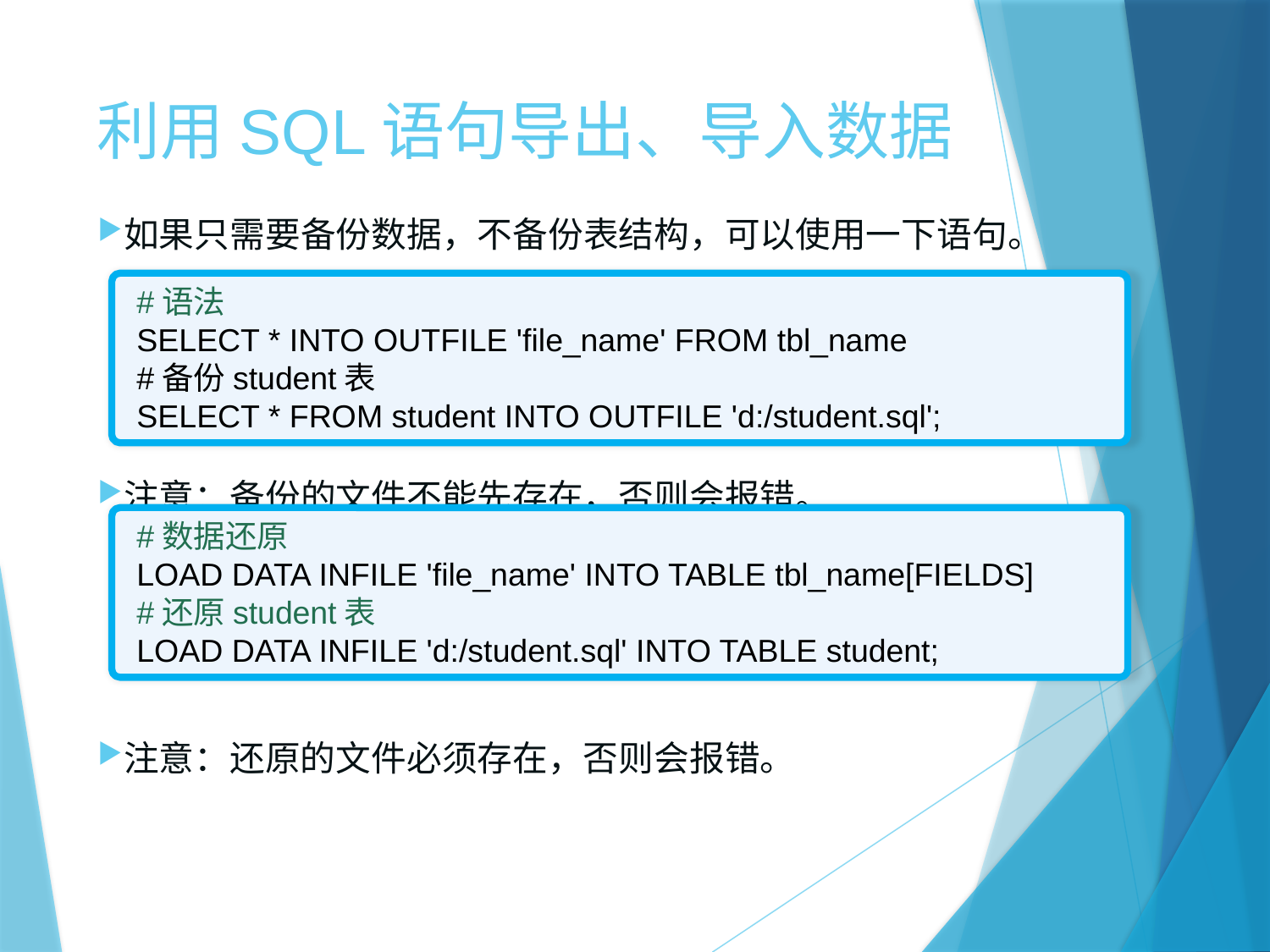

# 利用SQL语句导出、导入数据
如果只需要备份数据，不备份表结构，可以使用一下语句。

注意：备份的文件不能先存在，否则会报错。

注意：还原的文件必须存在，否则会报错。

#语法
SELECT * INTO OUTFILE 'file_name' FROM tbl_name
#备份student表
SELECT * FROM student INTO OUTFILE 'd:/student.sql';
#数据还原
LOAD DATA INFILE 'file_name' INTO TABLE tbl_name[FIELDS]
#还原student表
LOAD DATA INFILE 'd:/student.sql' INTO TABLE student;